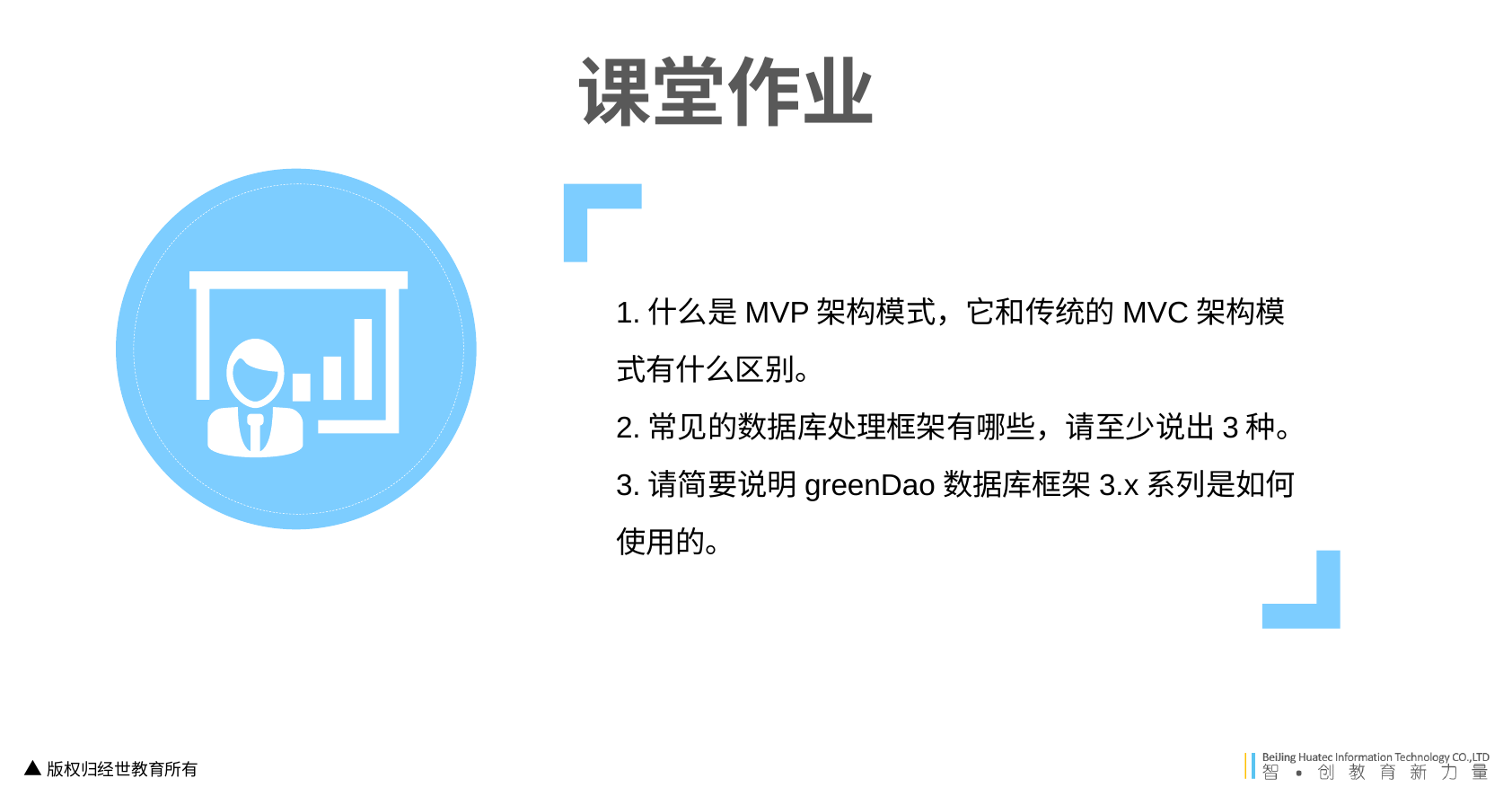

课堂作业

1.什么是MVP架构模式，它和传统的MVC架构模式有什么区别。
2.常见的数据库处理框架有哪些，请至少说出3种。
3.请简要说明greenDao数据库框架3.x系列是如何使用的。